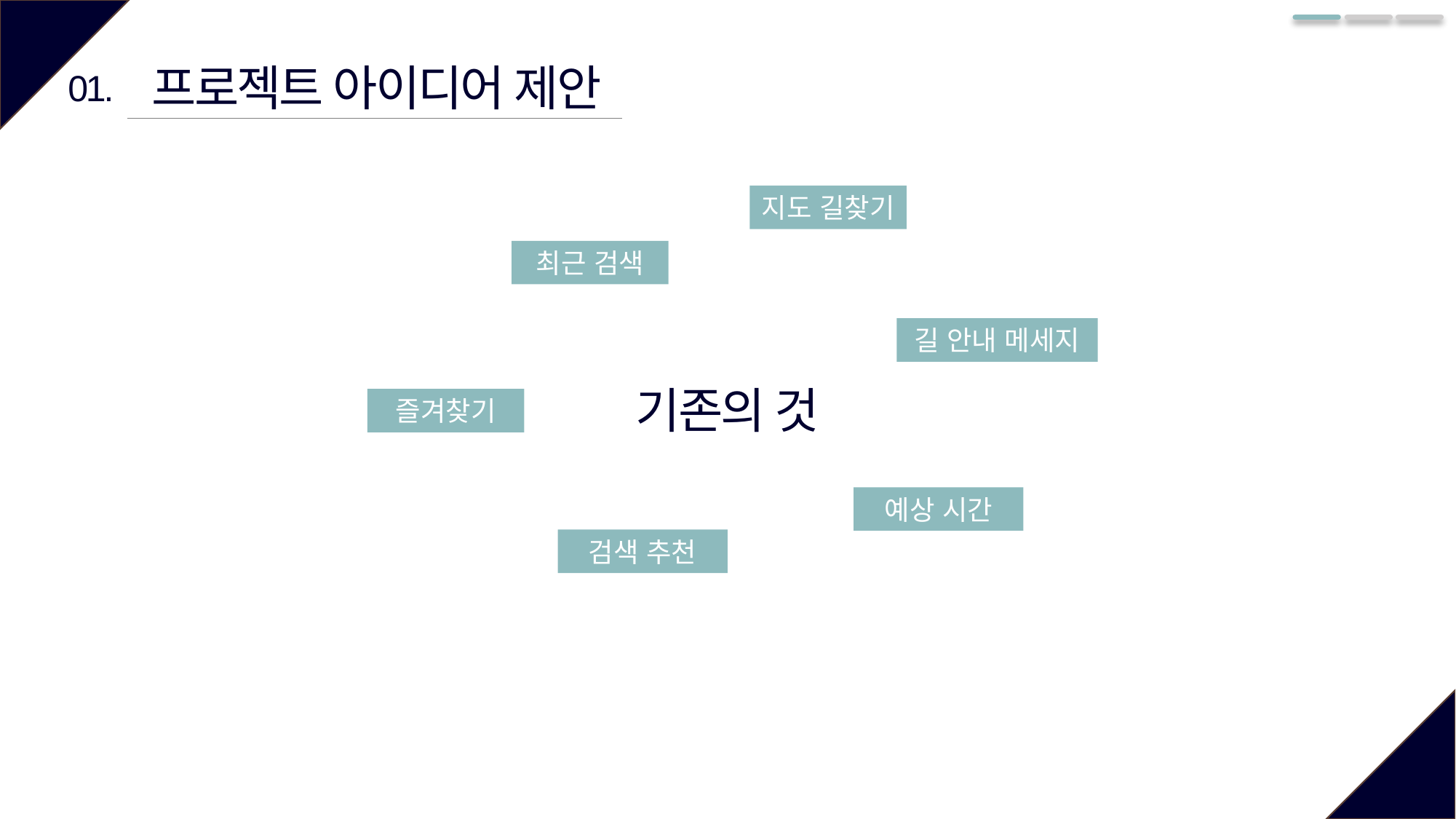

프로젝트 아이디어 제안
01.
지도 길찾기
최근 검색
길 안내 메세지
기존의 것
즐겨찾기
예상 시간
검색 추천